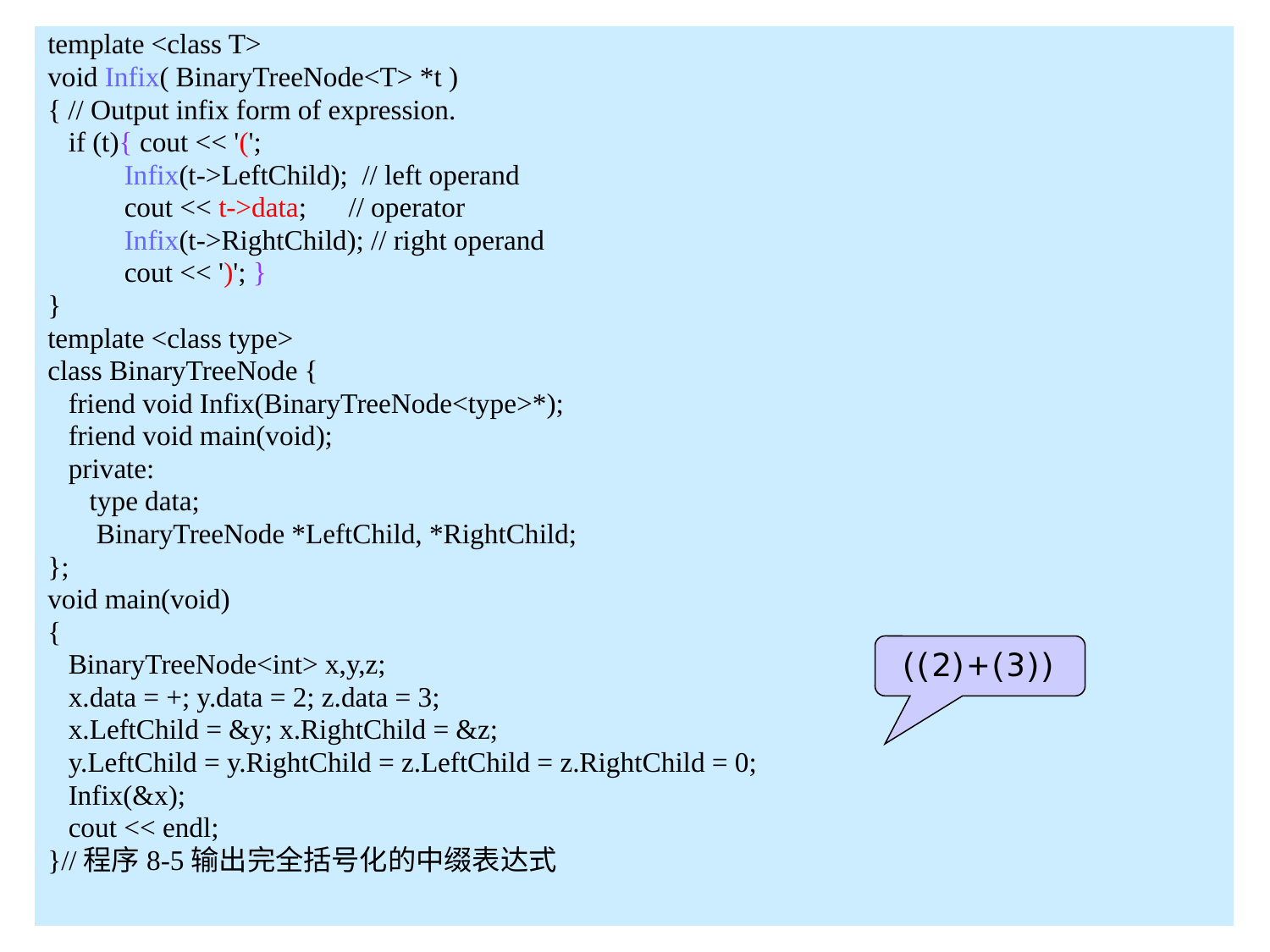

8.6 Binary Trees Traversal
template <class T>
void Infix( BinaryTreeNode<T> *t )
{ // Output infix form of expression.
   if (t){ cout << '(';
           Infix(t->LeftChild);  // left operand
           cout << t->data;      // operator
           Infix(t->RightChild); // right operand
           cout << ')'; }
}
template <class type>
class BinaryTreeNode {
   friend void Infix(BinaryTreeNode<type>*);
   friend void main(void);
   private:
      type data;
       BinaryTreeNode *LeftChild, *RightChild;
};
void main(void)
{
   BinaryTreeNode<int> x,y,z;
   x.data = +; y.data = 2; z.data = 3;
   x.LeftChild = &y; x.RightChild = &z;
   y.LeftChild = y.RightChild = z.LeftChild = z.RightChild = 0;
   Infix(&x);
   cout << endl;
}//程序8-5输出完全括号化的中缀表达式
41

((2)+(3))